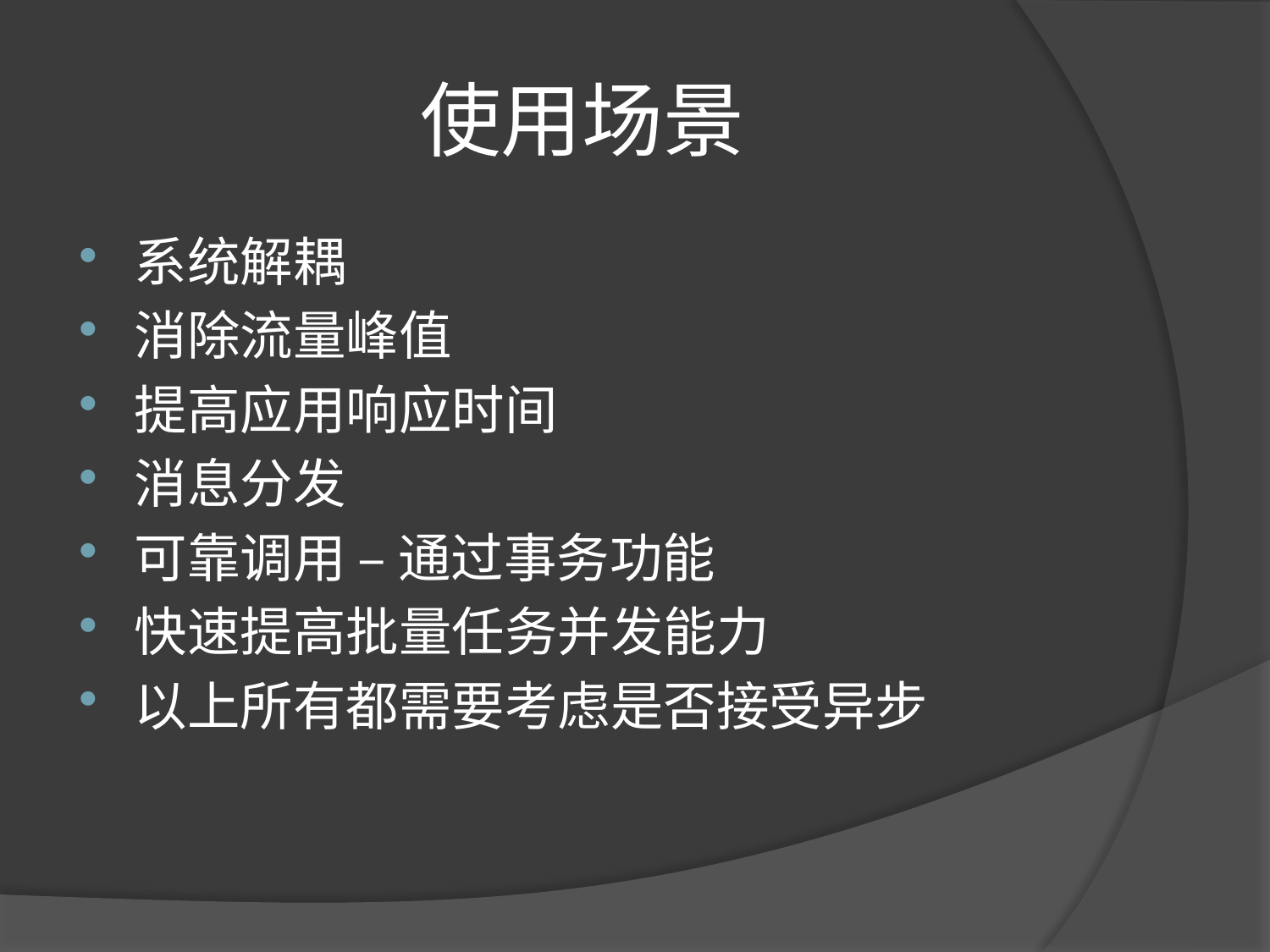

# 使用场景
系统解耦
消除流量峰值
提高应用响应时间
消息分发
可靠调用 – 通过事务功能
快速提高批量任务并发能力
以上所有都需要考虑是否接受异步